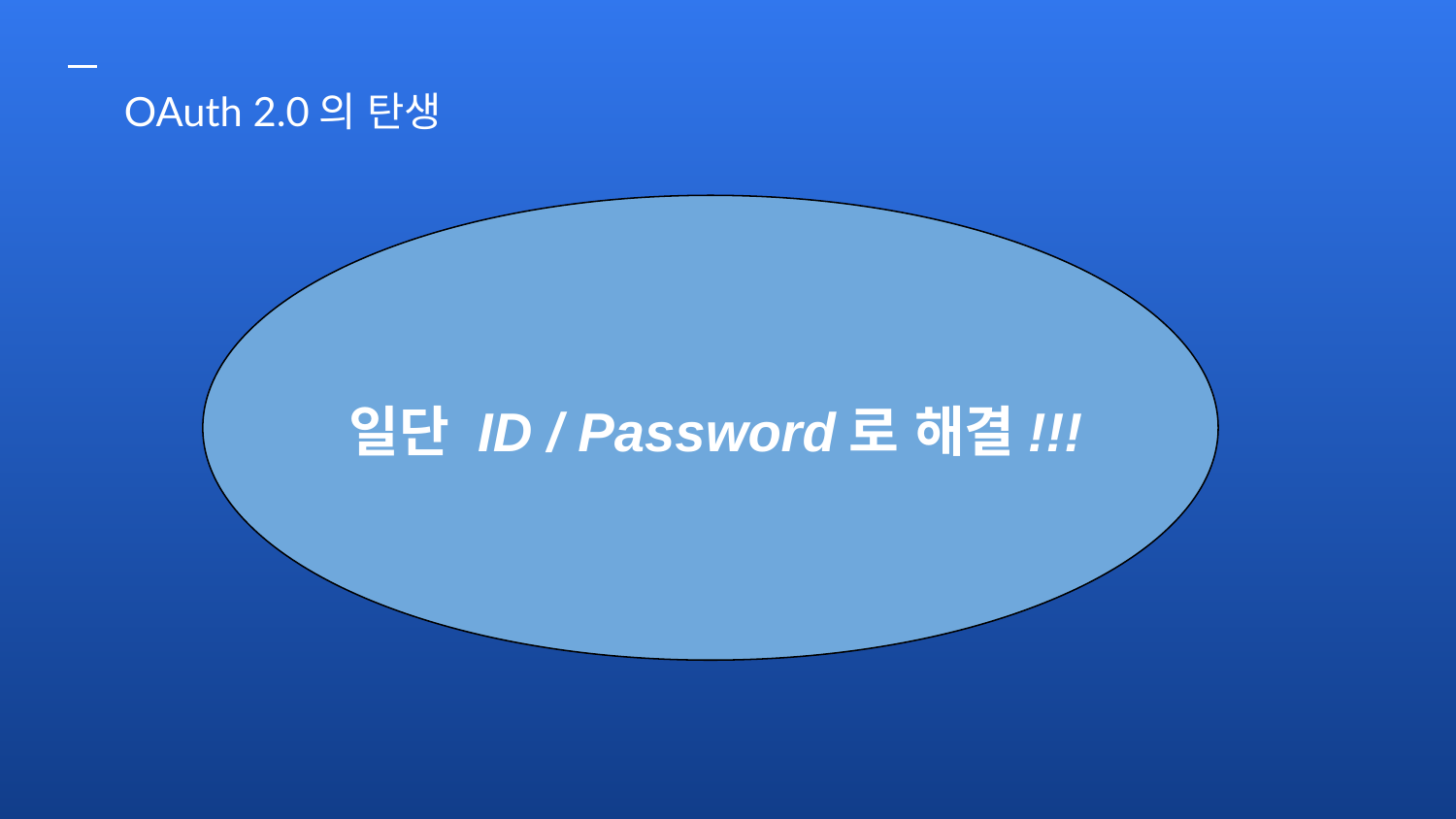

OAuth 2.0의 탄생

일단 ID / Password로 해결!!!